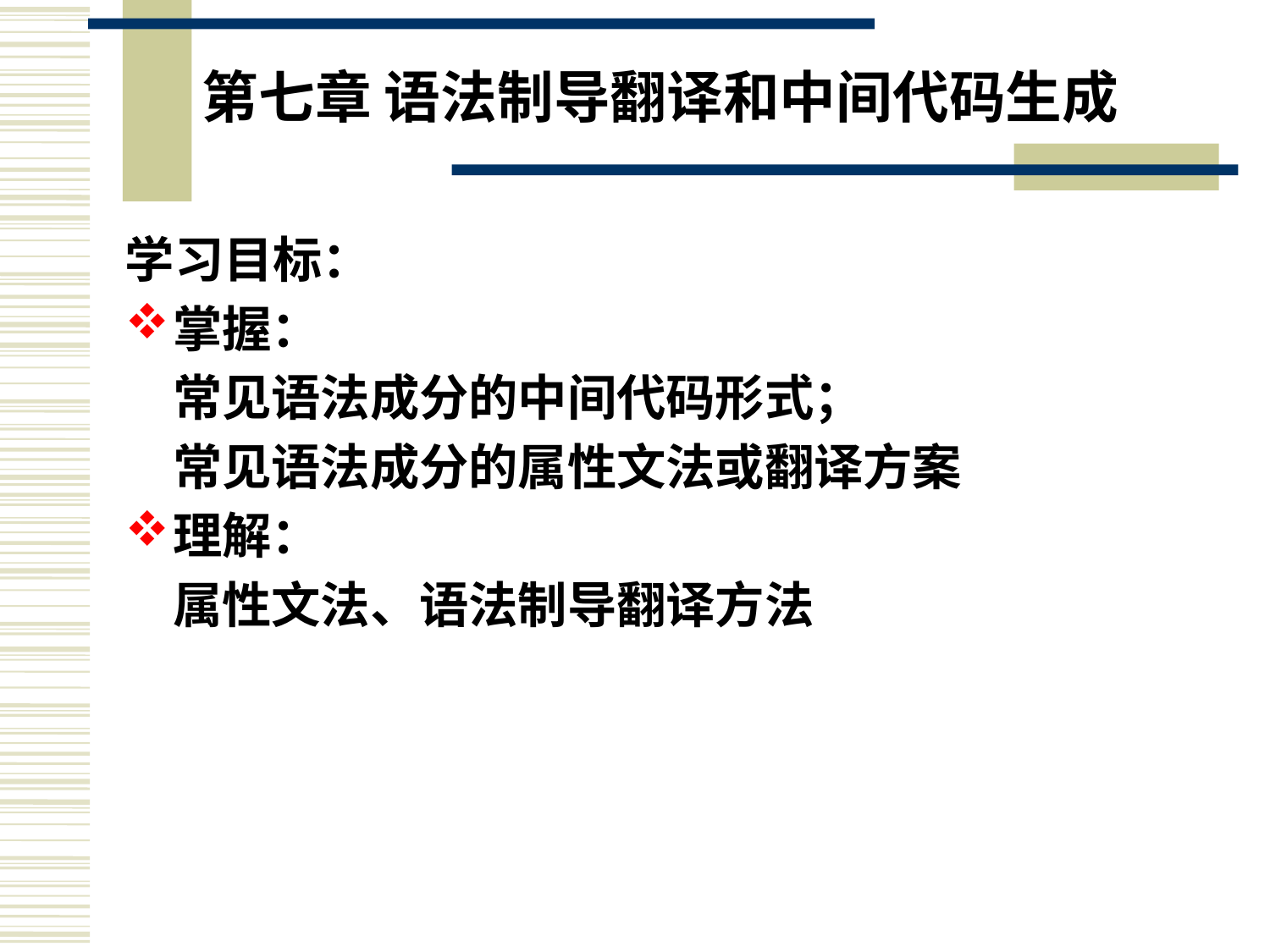

# 第七章 语法制导翻译和中间代码生成
学习目标：
掌握：
	常见语法成分的中间代码形式；
	常见语法成分的属性文法或翻译方案
理解：
	属性文法、语法制导翻译方法